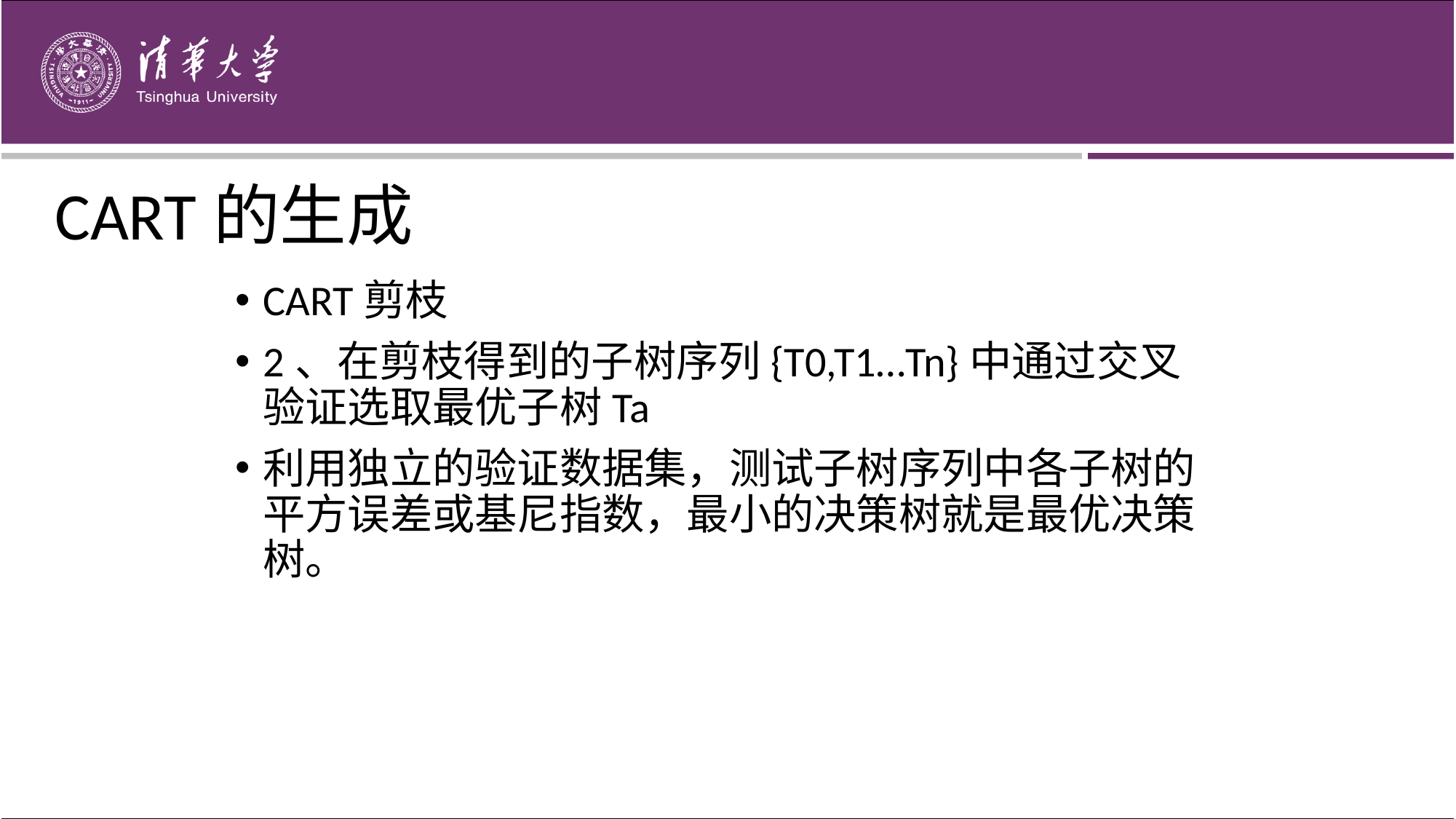

CART的生成
CART剪枝
2、在剪枝得到的子树序列{T0,T1…Tn}中通过交叉验证选取最优子树Ta
利用独立的验证数据集，测试子树序列中各子树的平方误差或基尼指数，最小的决策树就是最优决策树。